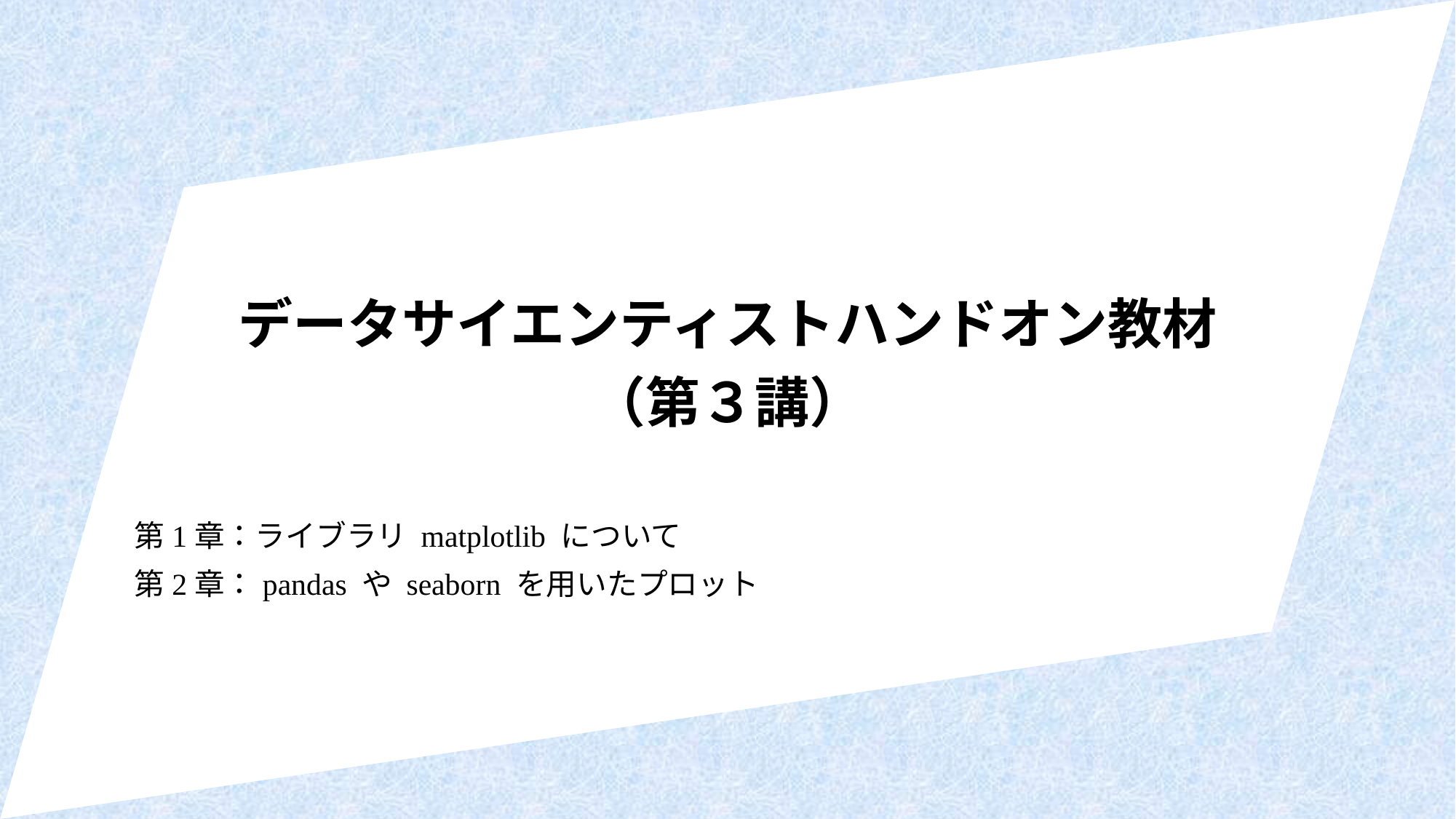

# データサイエンティストハンドオン教材 （第３講）
第1章：ライブラリ matplotlib について
第2章：pandas や seaborn を用いたプロット